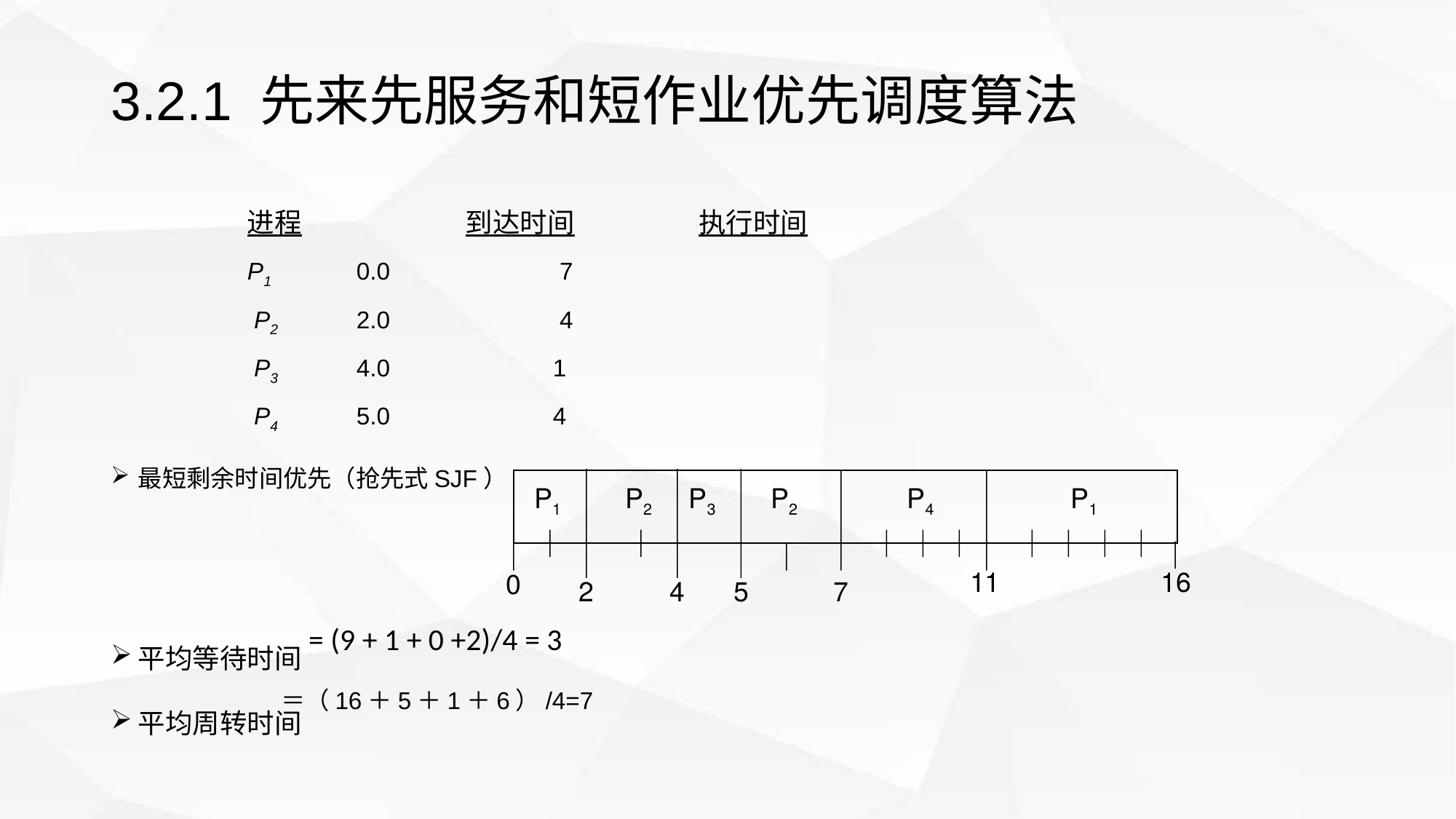

# 3.2.1 先来先服务和短作业优先调度算法
		进程            	到达时间                    执行时间
		P1	0.0	              7
		 P2	2.0	              4
		 P3	4.0	             1
		 P4	5.0	             4
最短剩余时间优先（抢先式SJF）

平均等待时间
平均周转时间

P1
P2
P3
P2
P4
P1

11
16
0
2
4
5
7
= (9 + 1 + 0 +2)/4 = 3
＝（16＋5＋1＋6）/4=7